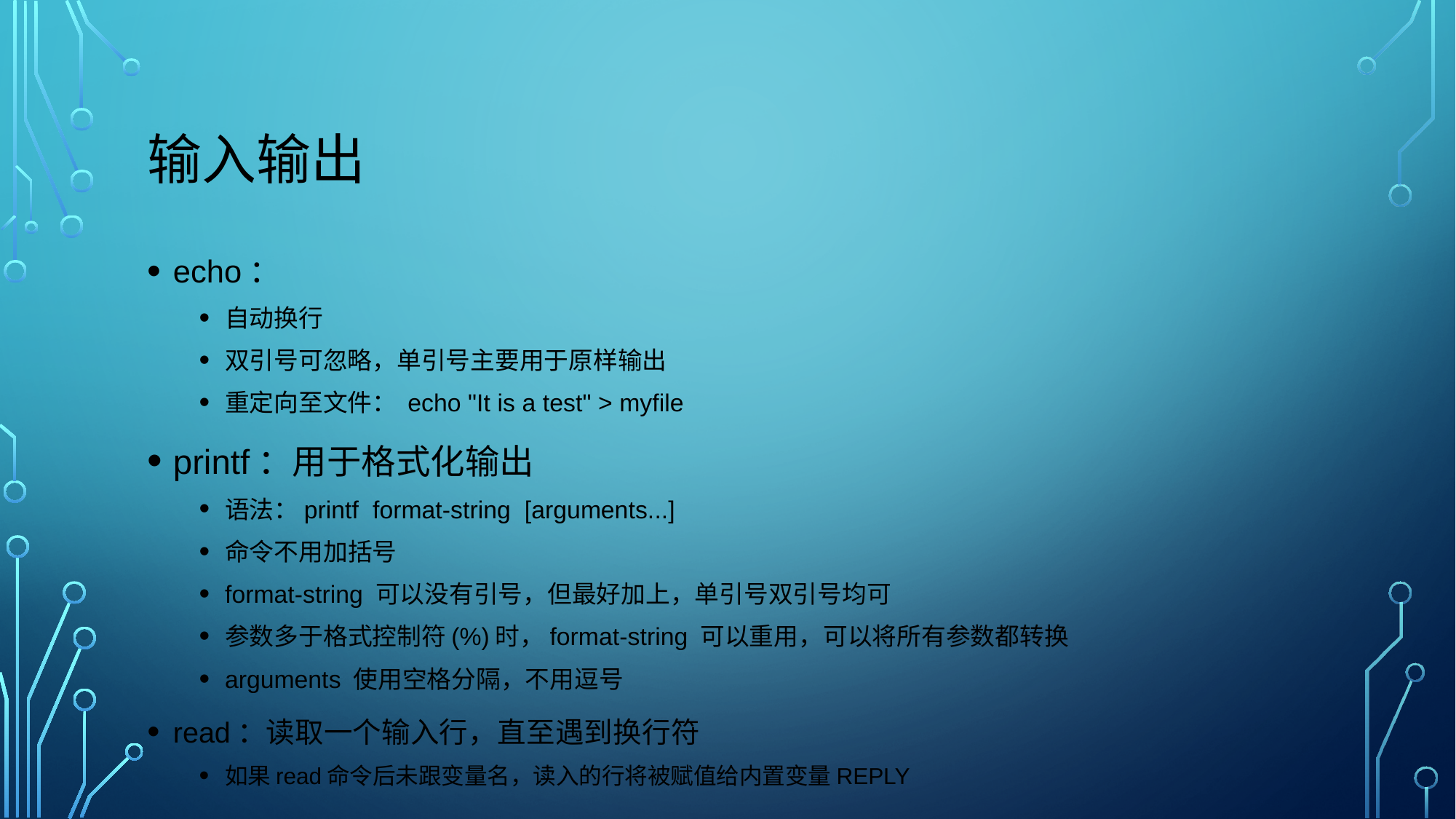

# 输入输出
echo：
自动换行
双引号可忽略，单引号主要用于原样输出
重定向至文件： echo "It is a test" > myfile
printf：用于格式化输出
语法：printf  format-string  [arguments...]
命令不用加括号
format-string 可以没有引号，但最好加上，单引号双引号均可
参数多于格式控制符(%)时，format-string 可以重用，可以将所有参数都转换
arguments 使用空格分隔，不用逗号
read：读取一个输入行，直至遇到换行符
如果read命令后未跟变量名，读入的行将被赋值给内置变量REPLY